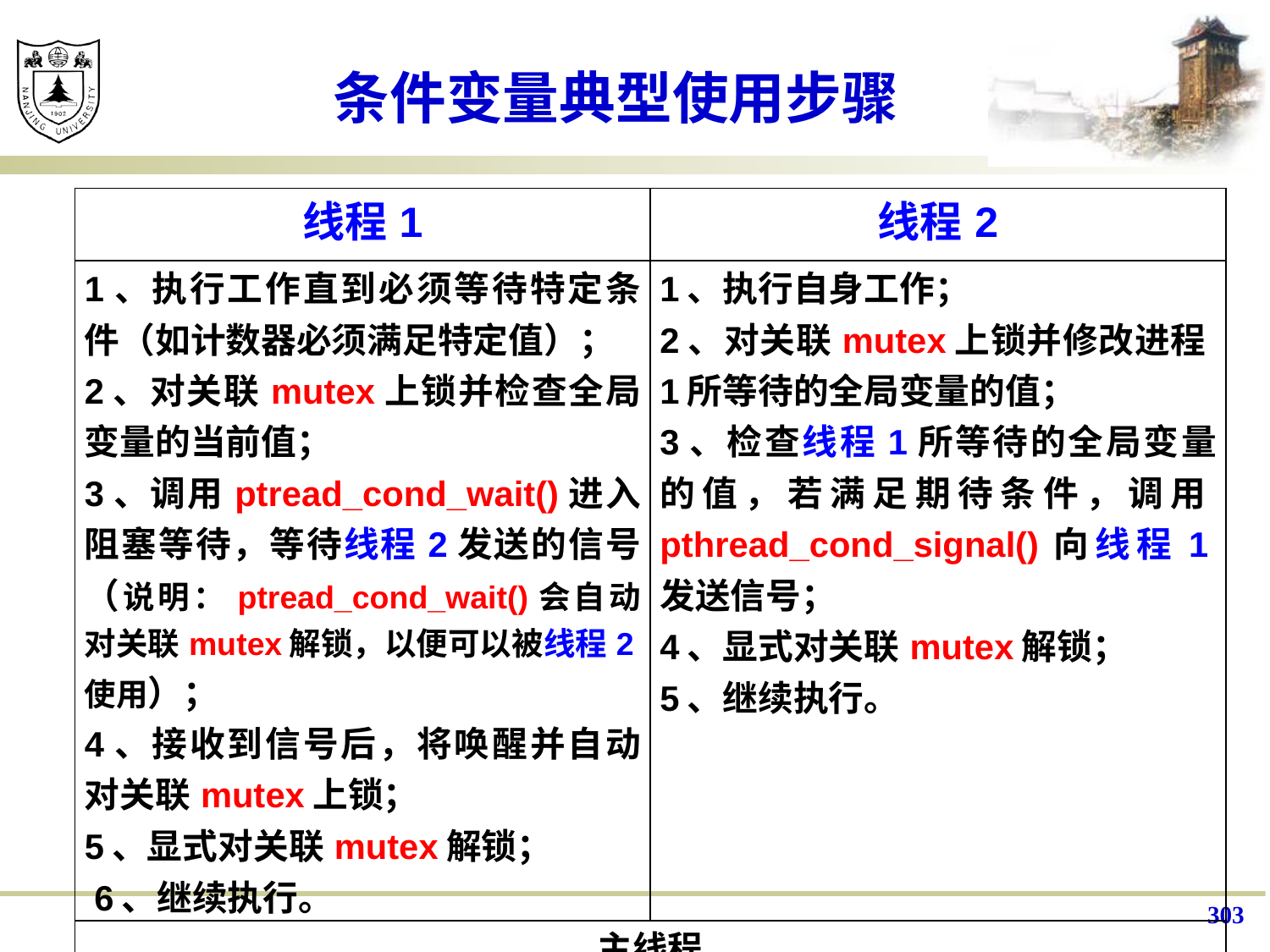

# 条件变量典型使用步骤

| 线程1 | 线程2 |
| --- | --- |
| 1、执行工作直到必须等待特定条件（如计数器必须满足特定值）； 2、对关联mutex上锁并检查全局变量的当前值； 3、调用ptread\_cond\_wait()进入阻塞等待，等待线程2发送的信号（说明：ptread\_cond\_wait()会自动对关联mutex解锁，以便可以被线程2使用）； 4、接收到信号后，将唤醒并自动对关联mutex上锁； 5、显式对关联mutex解锁； 6、继续执行。 | 1、执行自身工作； 2、对关联mutex上锁并修改进程1所等待的全局变量的值； 3、检查线程1所等待的全局变量的值，若满足期待条件，调用pthread\_cond\_signal()向线程1发送信号； 4、显式对关联mutex解锁； 5、继续执行。 |
| 主线程 (join/continue) |  |
303